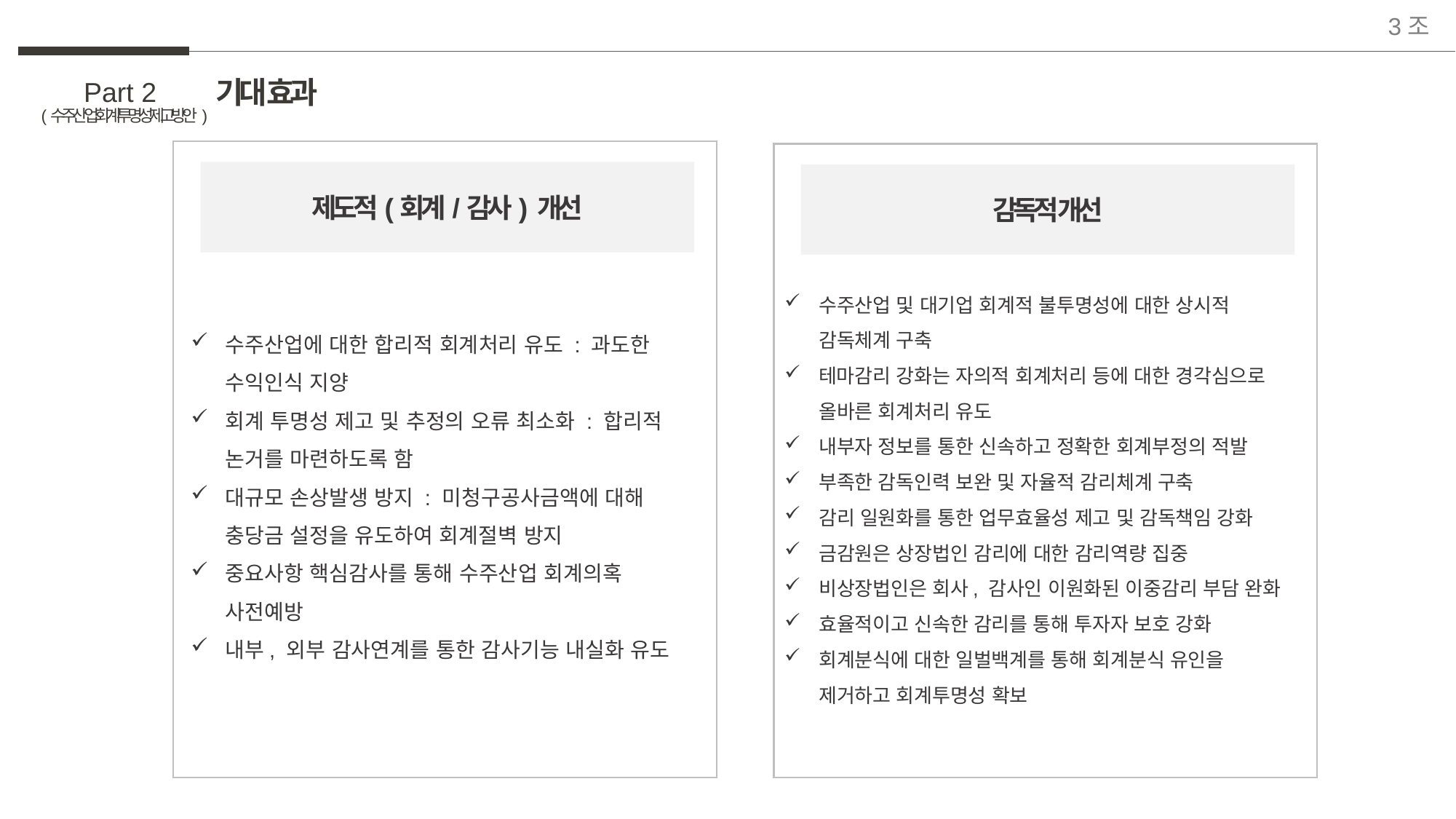

3조
기대 효과
Part 2
(수주산업  회계투명성  제고방안)

제도적(회계/감사) 개선
수주산업에 대한 합리적 회계처리 유도 : 과도한 수익인식 지양
회계 투명성 제고 및 추정의 오류 최소화 : 합리적 논거를 마련하도록 함
대규모 손상발생 방지 : 미청구공사금액에 대해 충당금 설정을 유도하여 회계절벽 방지
중요사항 핵심감사를 통해 수주산업 회계의혹 사전예방
내부, 외부 감사연계를 통한 감사기능 내실화 유도

감독적 개선
수주산업 및 대기업 회계적 불투명성에 대한 상시적 감독체계 구축
테마감리 강화는 자의적 회계처리 등에 대한 경각심으로 올바른 회계처리 유도
내부자 정보를 통한 신속하고 정확한 회계부정의 적발
부족한 감독인력 보완 및 자율적 감리체계 구축
감리 일원화를 통한 업무효율성 제고 및 감독책임 강화
금감원은 상장법인 감리에 대한 감리역량 집중
비상장법인은 회사, 감사인 이원화된 이중감리 부담 완화
효율적이고 신속한 감리를 통해 투자자 보호 강화
회계분식에 대한 일벌백계를 통해 회계분식 유인을 제거하고 회계투명성 확보